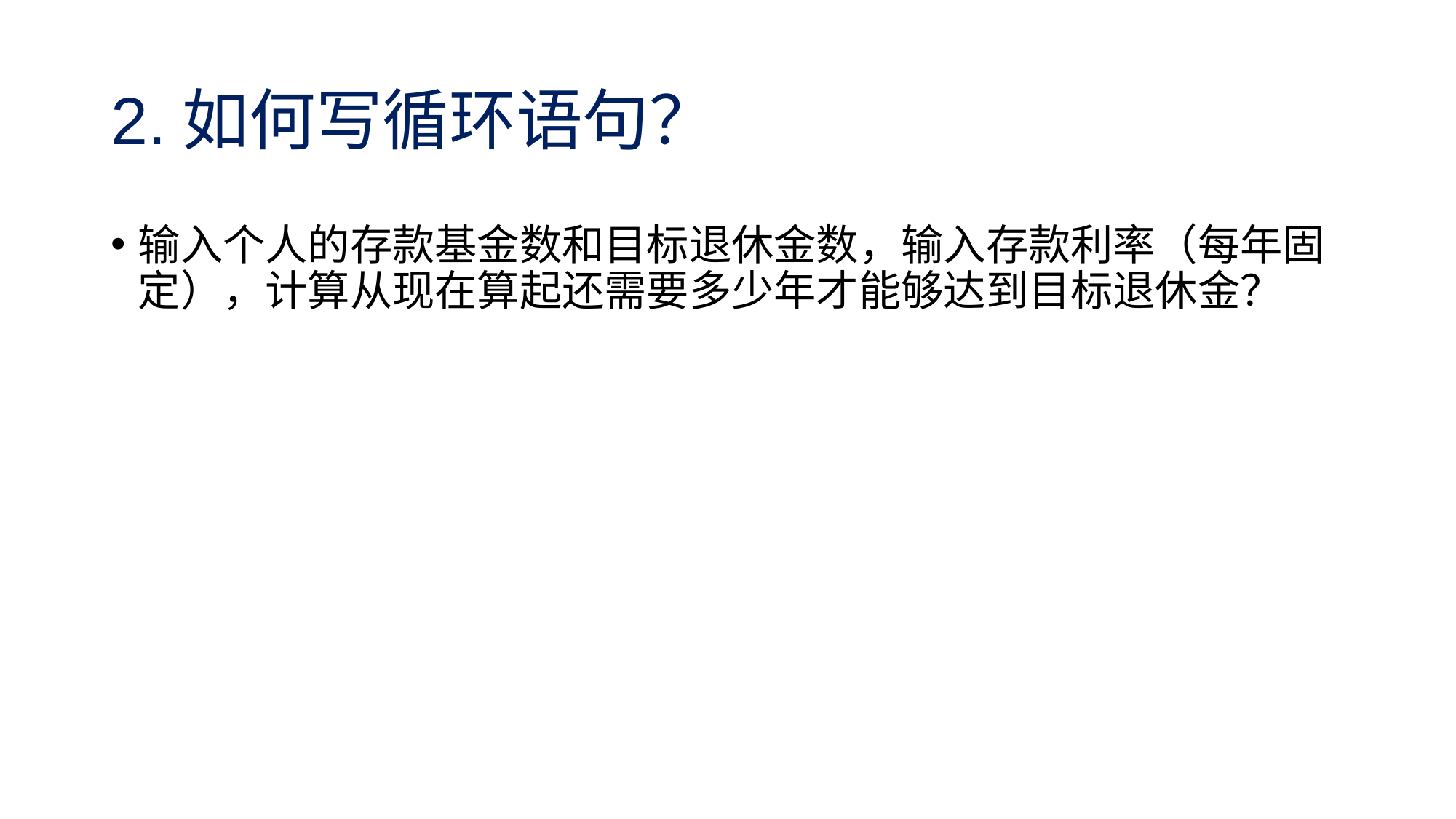

# 2.如何写循环语句？
输入个人的存款基金数和目标退休金数，输入存款利率（每年固定），计算从现在算起还需要多少年才能够达到目标退休金？